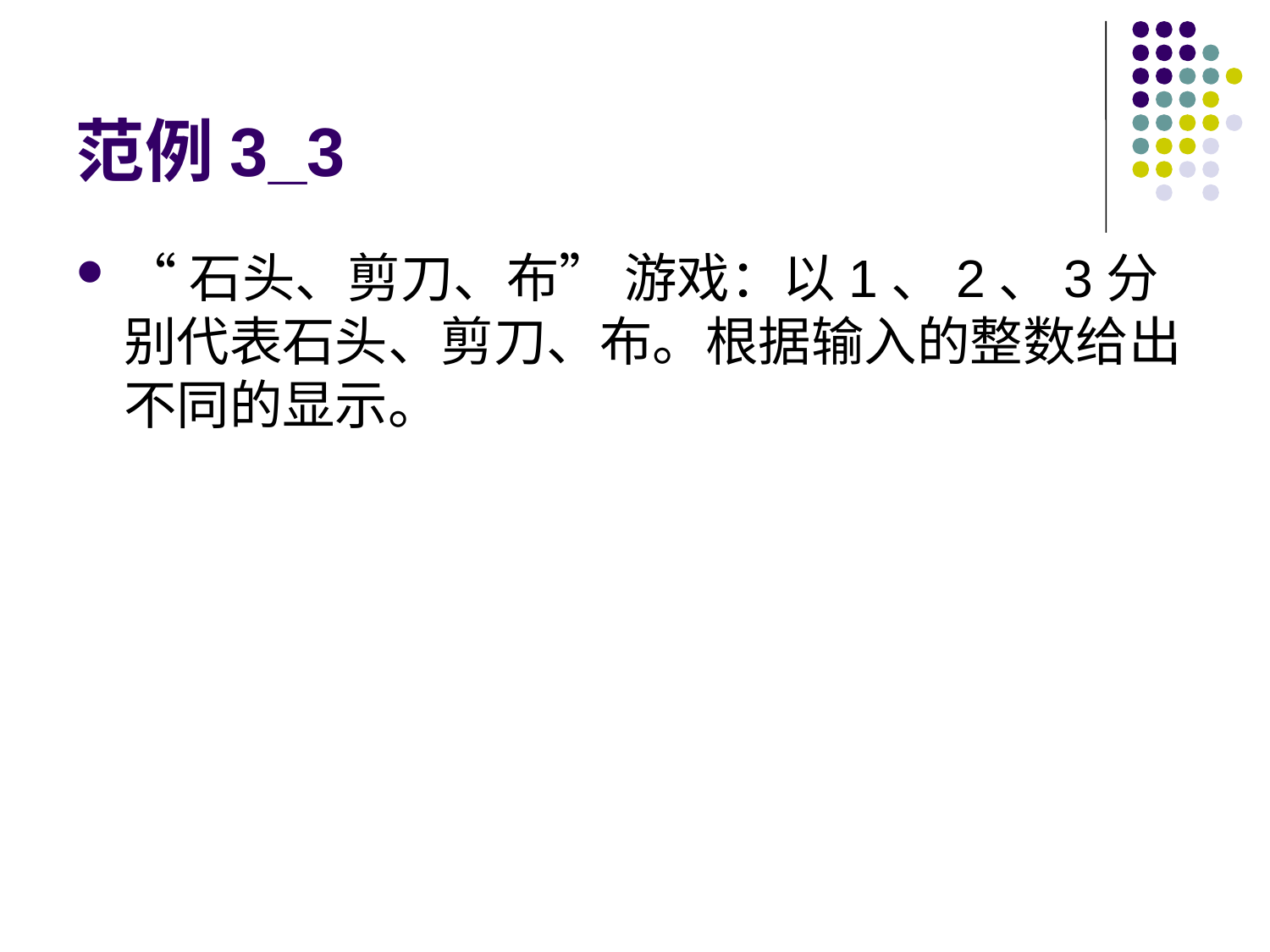

# 范例3_3
“石头、剪刀、布” 游戏：以1、2、3分别代表石头、剪刀、布。根据输入的整数给出不同的显示。
17